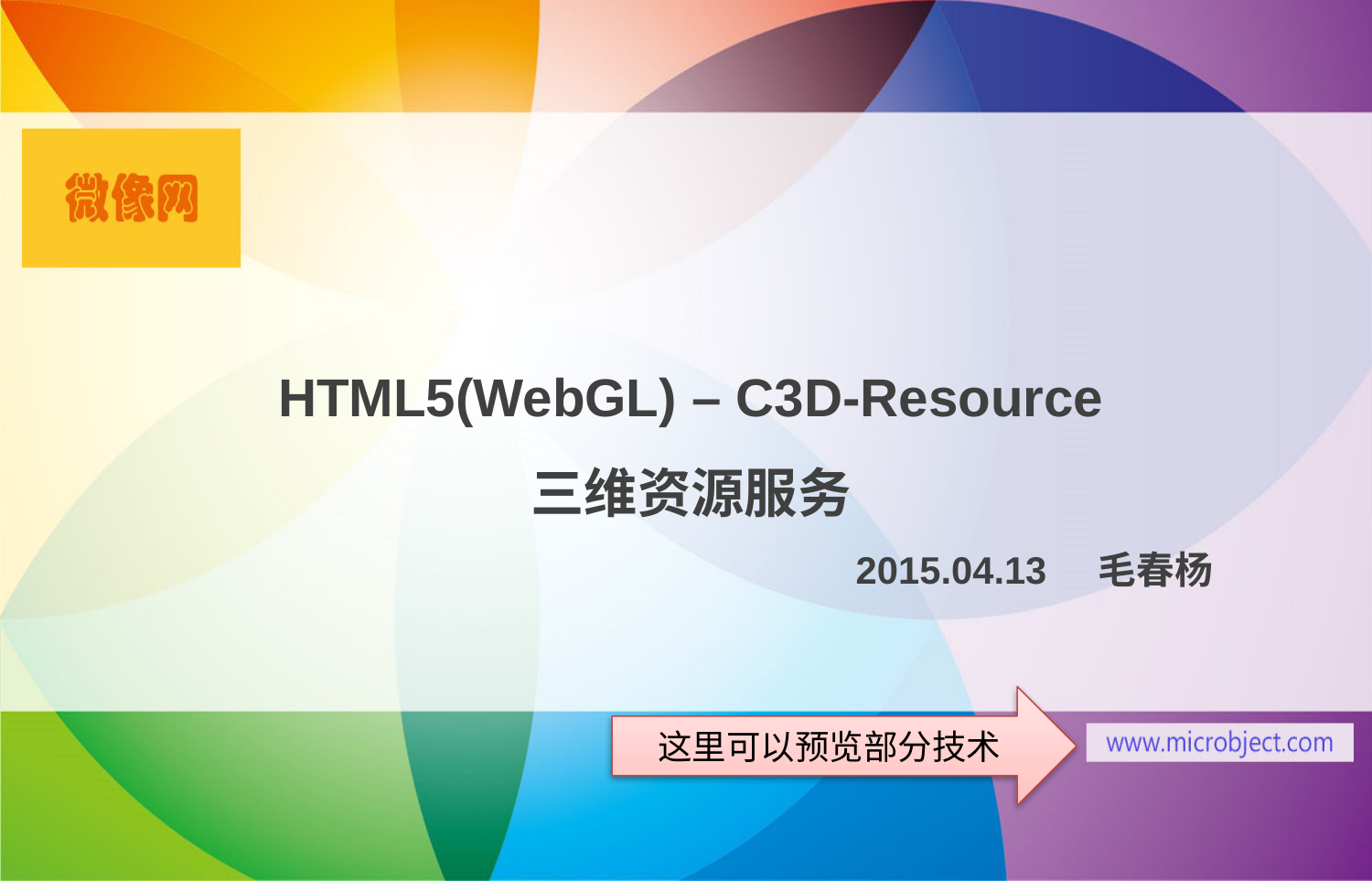

HTML5(WebGL) – C3D-Resource
三维资源服务
					2015.04.13    毛春杨
这里可以预览部分技术